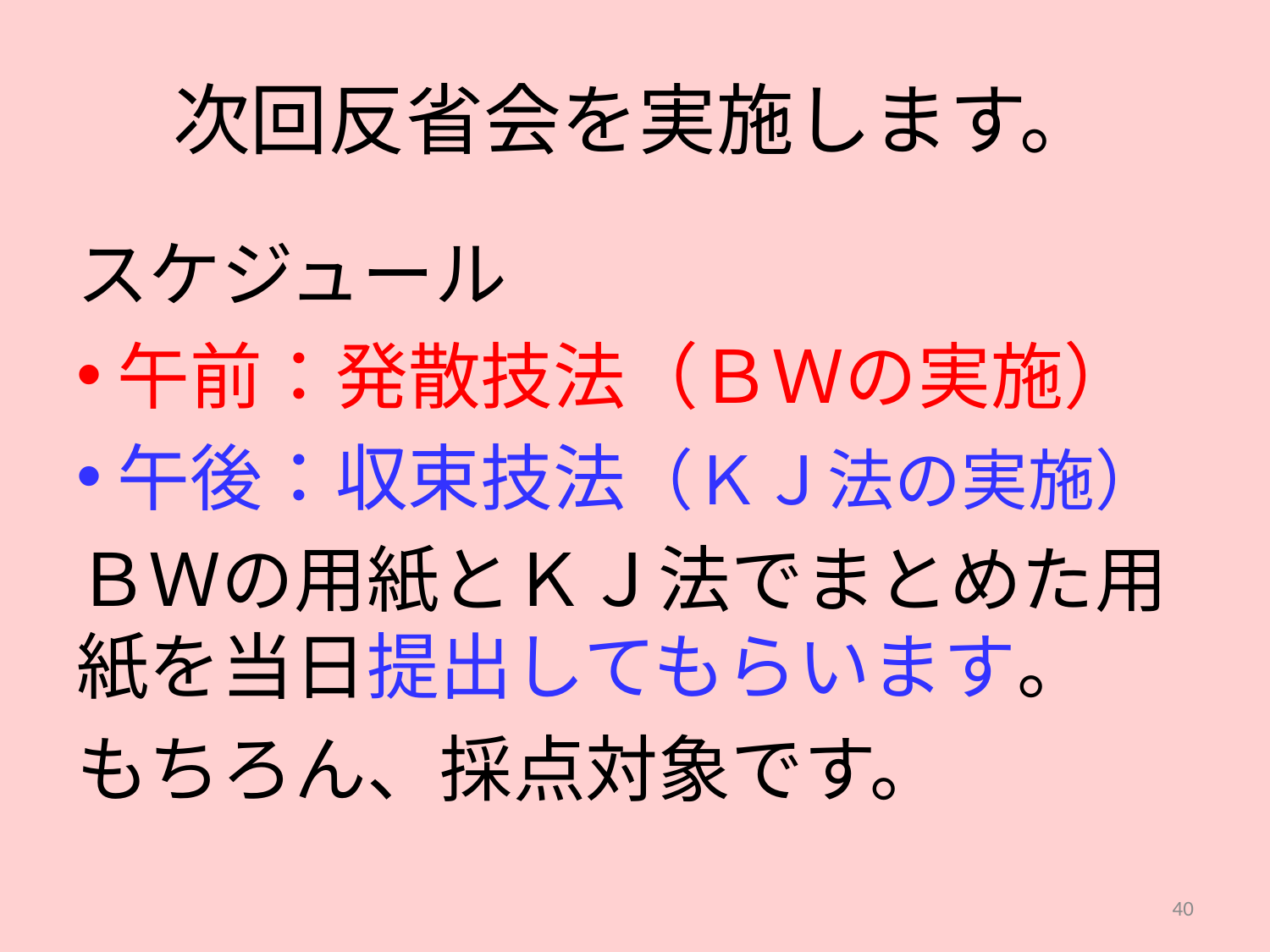

# 次回反省会を実施します。
スケジュール
午前：発散技法（ＢＷの実施）
午後：収束技法（ＫＪ法の実施）
ＢＷの用紙とＫＪ法でまとめた用紙を当日提出してもらいます。
もちろん、採点対象です。
40